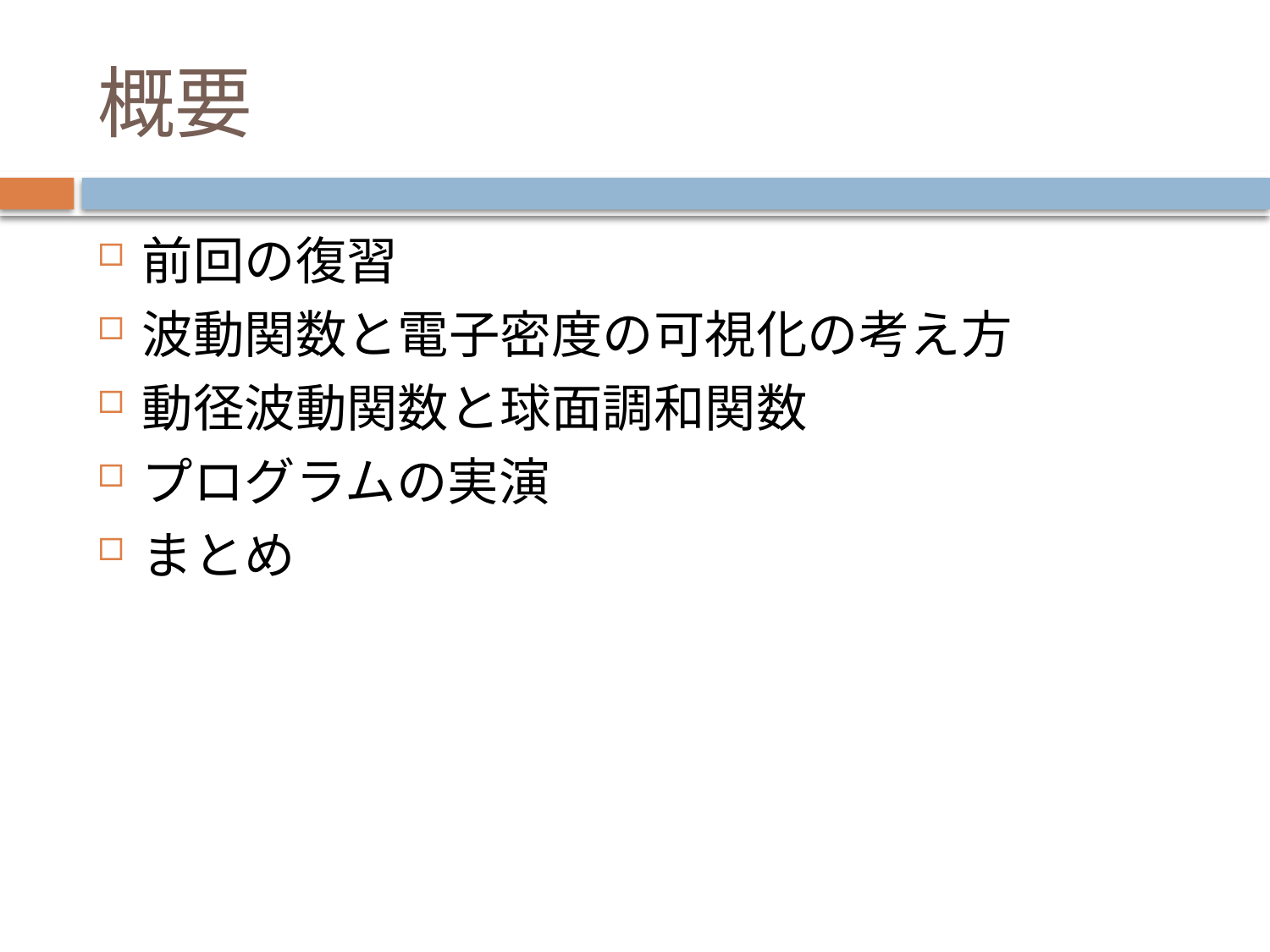

# 概要
前回の復習
波動関数と電子密度の可視化の考え方
動径波動関数と球面調和関数
プログラムの実演
まとめ